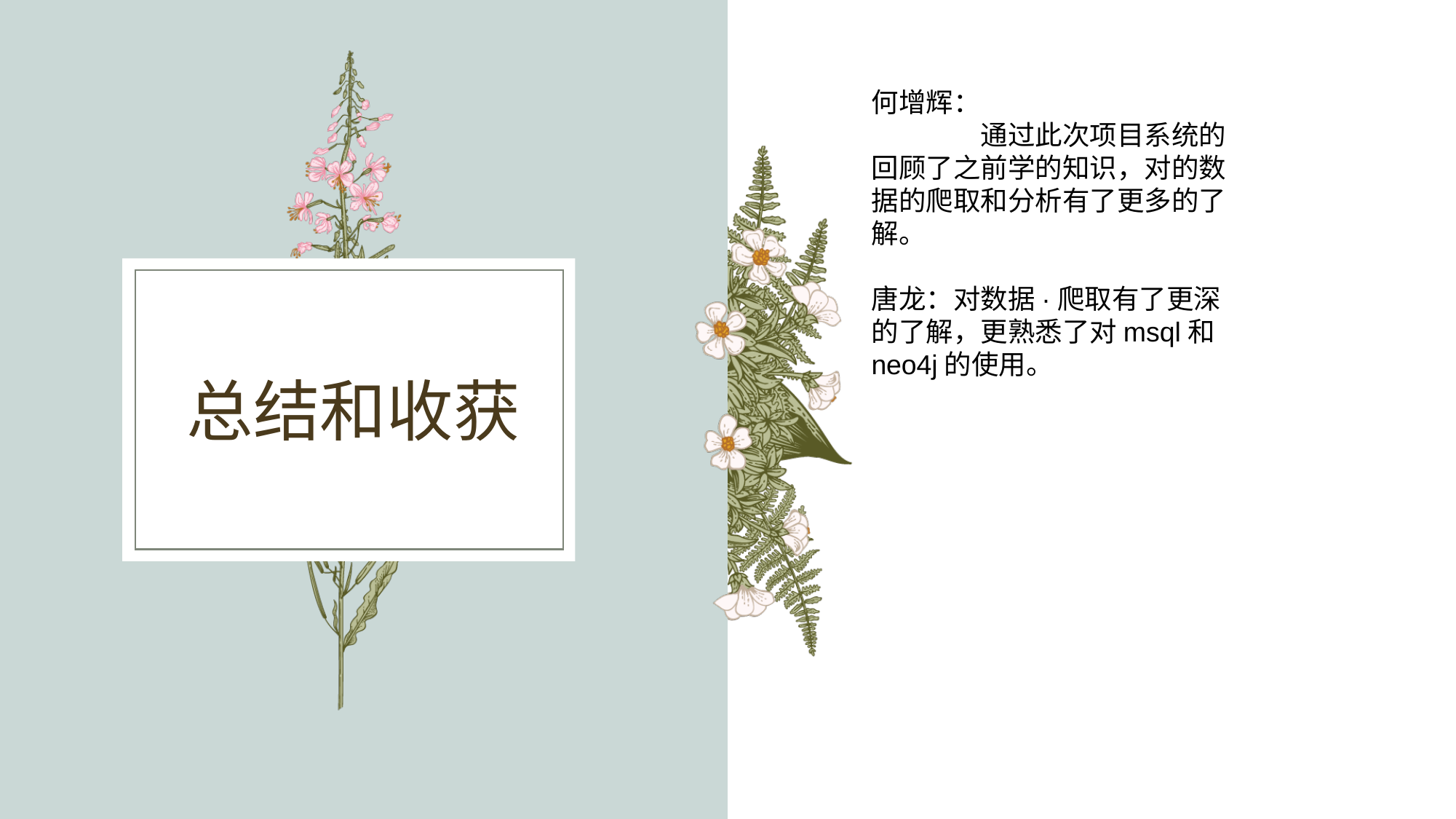

何增辉：
	通过此次项目系统的回顾了之前学的知识，对的数据的爬取和分析有了更多的了解。

唐龙：对数据·爬取有了更深的了解，更熟悉了对msql和neo4j的使用。

# 总结和收获